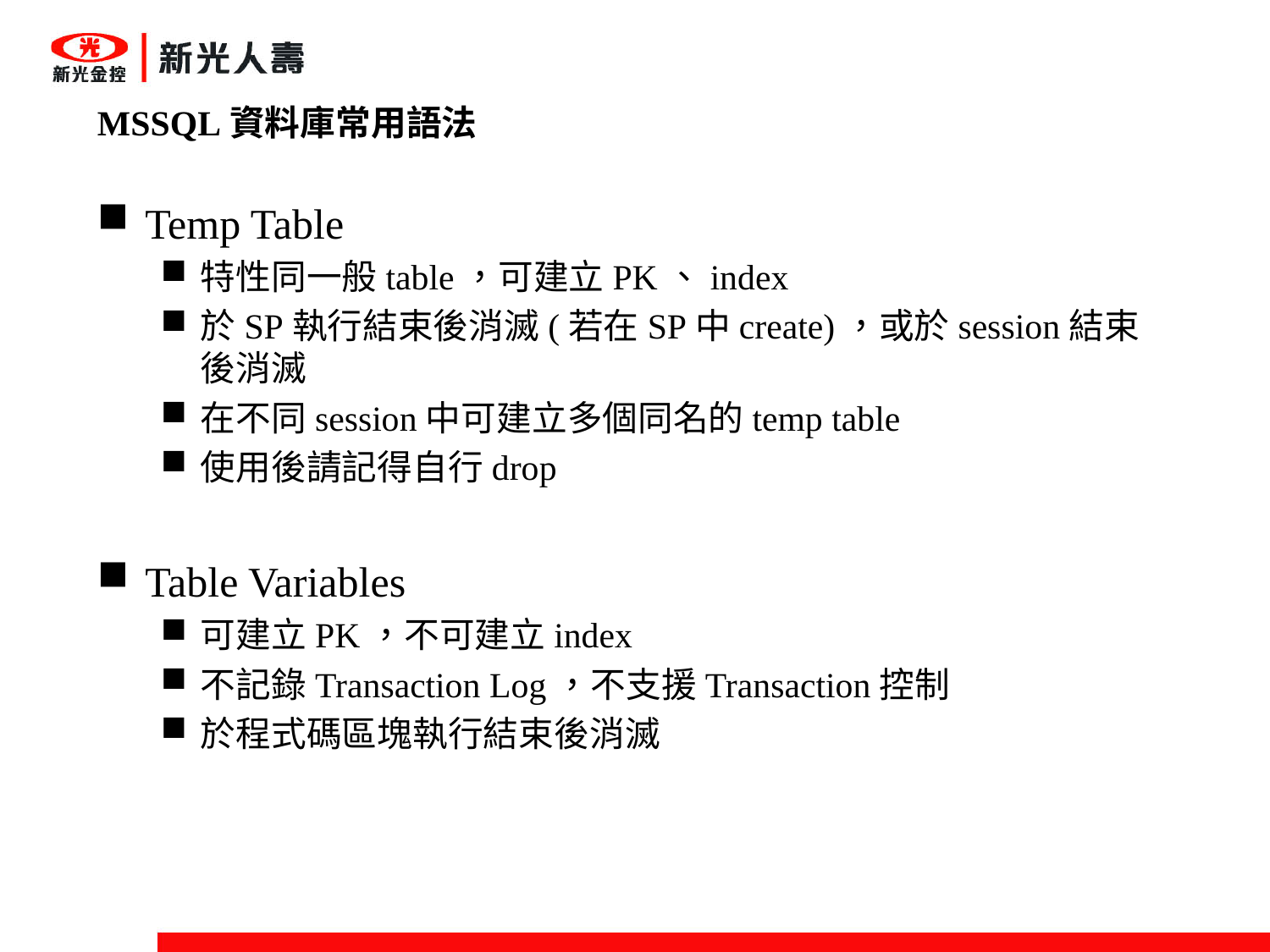

# MSSQL資料庫常用語法
Temp Table
特性同一般table，可建立PK、index
於SP執行結束後消滅(若在SP中create)，或於session結束後消滅
在不同session中可建立多個同名的temp table
使用後請記得自行drop

Table Variables
可建立PK，不可建立index
不記錄Transaction Log，不支援Transaction控制
於程式碼區塊執行結束後消滅